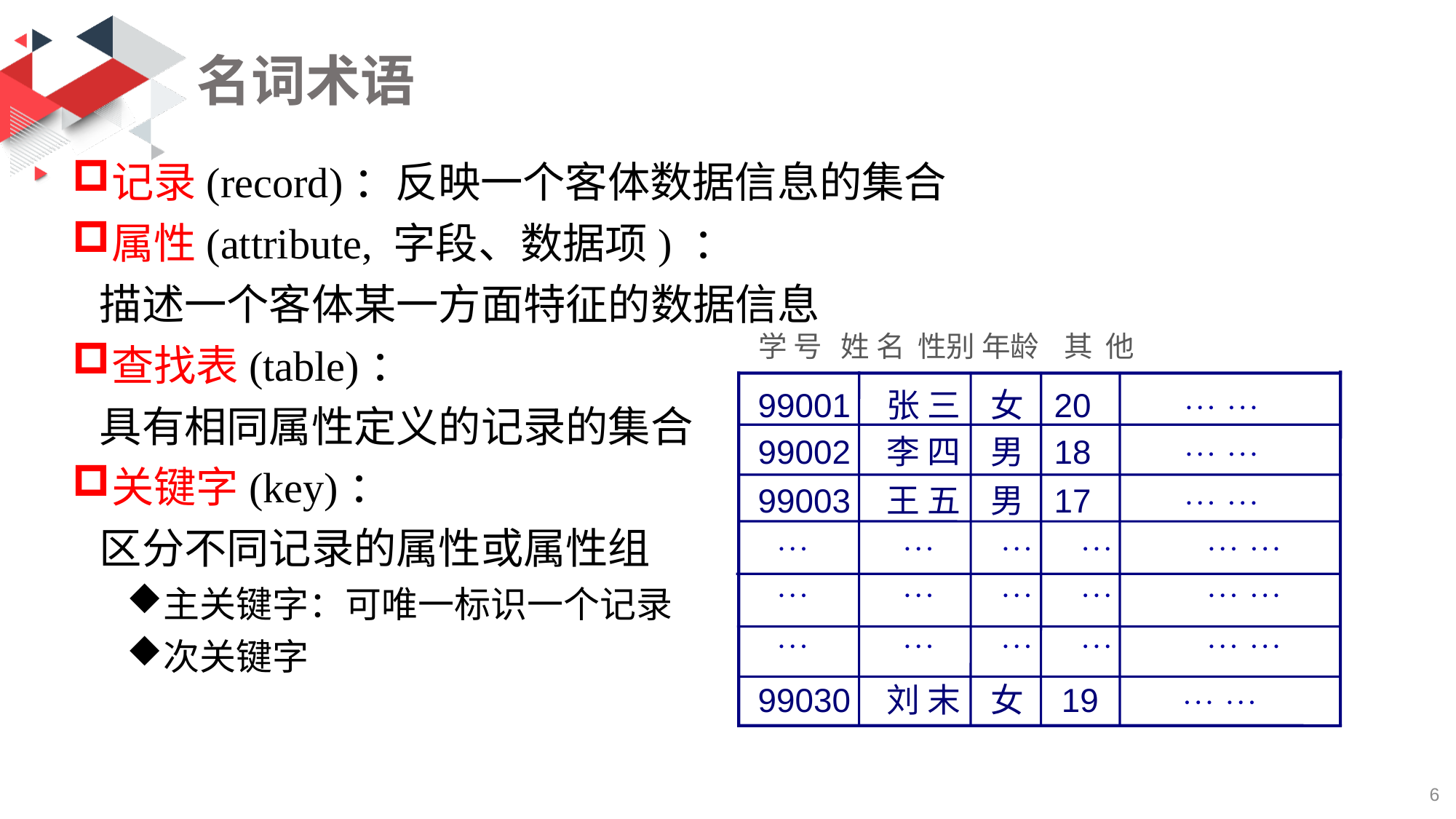

# 名词术语
记录(record)：反映一个客体数据信息的集合
属性(attribute, 字段、数据项) ：
描述一个客体某一方面特征的数据信息
查找表(table)：
具有相同属性定义的记录的集合
关键字(key)：
区分不同记录的属性或属性组
主关键字：可唯一标识一个记录
次关键字
学 号   姓 名  性别 年龄    其  他

99001   张 三    女   20          … …
99002   李 四    男   18          … …
99003   王 五    男   17          … …
  …          …       …     …          … …
  …          …       …     …          … …
  …          …       …     …          … …
99030   刘 末    女    19         … …

6